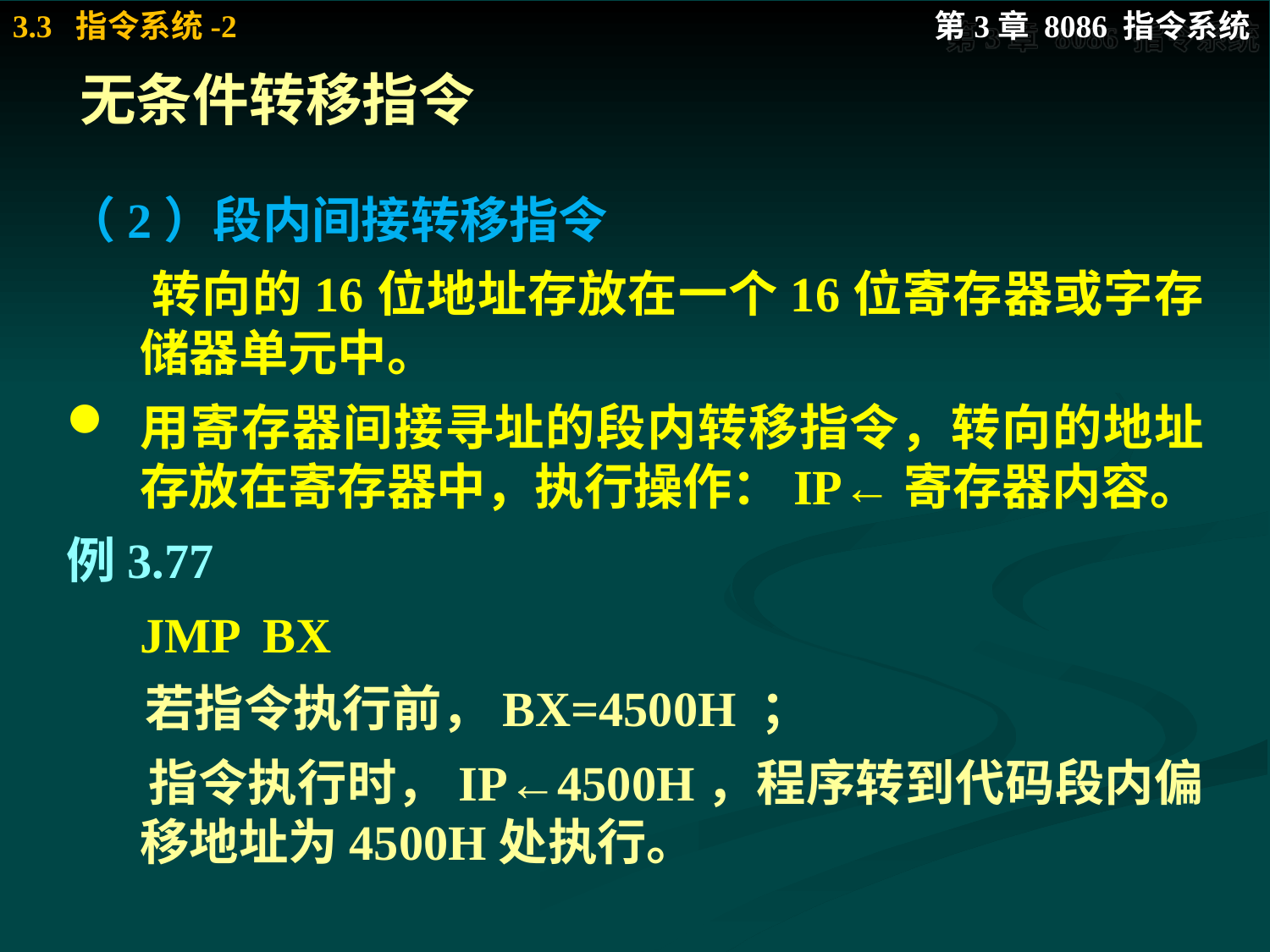

# 无条件转移指令
（2）段内间接转移指令
      转向的16位地址存放在一个16位寄存器或字存储器单元中。
用寄存器间接寻址的段内转移指令，转向的地址存放在寄存器中，执行操作：IP←寄存器内容。
例3.77
      JMP  BX
      若指令执行前，BX=4500H ；
      指令执行时，IP←4500H，程序转到代码段内偏移地址为4500H处执行。